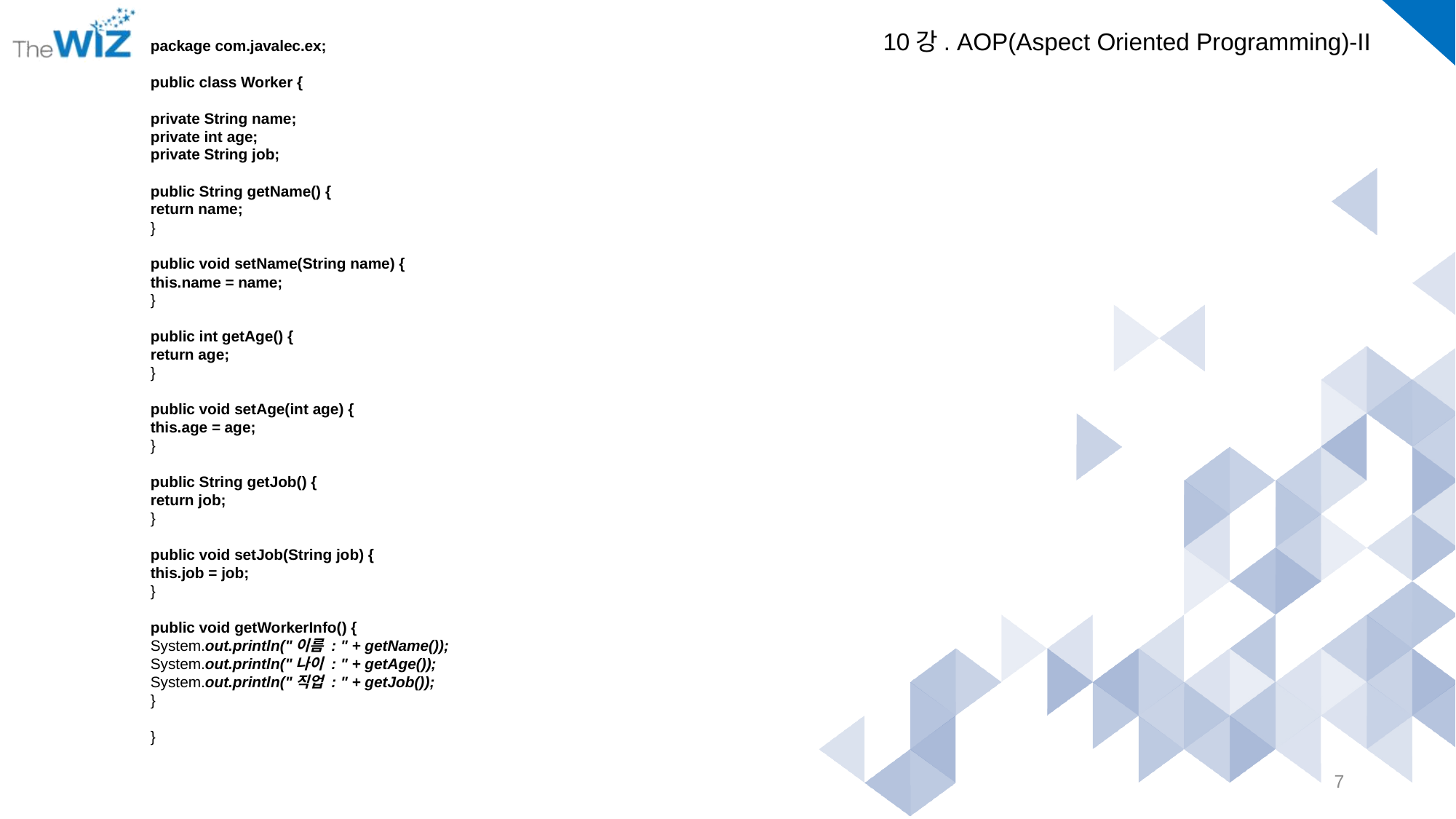

package com.javalec.ex;

public class Worker {

private String name;
private int age;
private String job;

public String getName() {
return name;
}

public void setName(String name) {
this.name = name;
}

public int getAge() {
return age;
}

public void setAge(int age) {
this.age = age;
}

public String getJob() {
return job;
}

public void setJob(String job) {
this.job = job;
}

public void getWorkerInfo() {
System.out.println("이름 : " + getName());
System.out.println("나이 : " + getAge());
System.out.println("직업 : " + getJob());
}

}
7